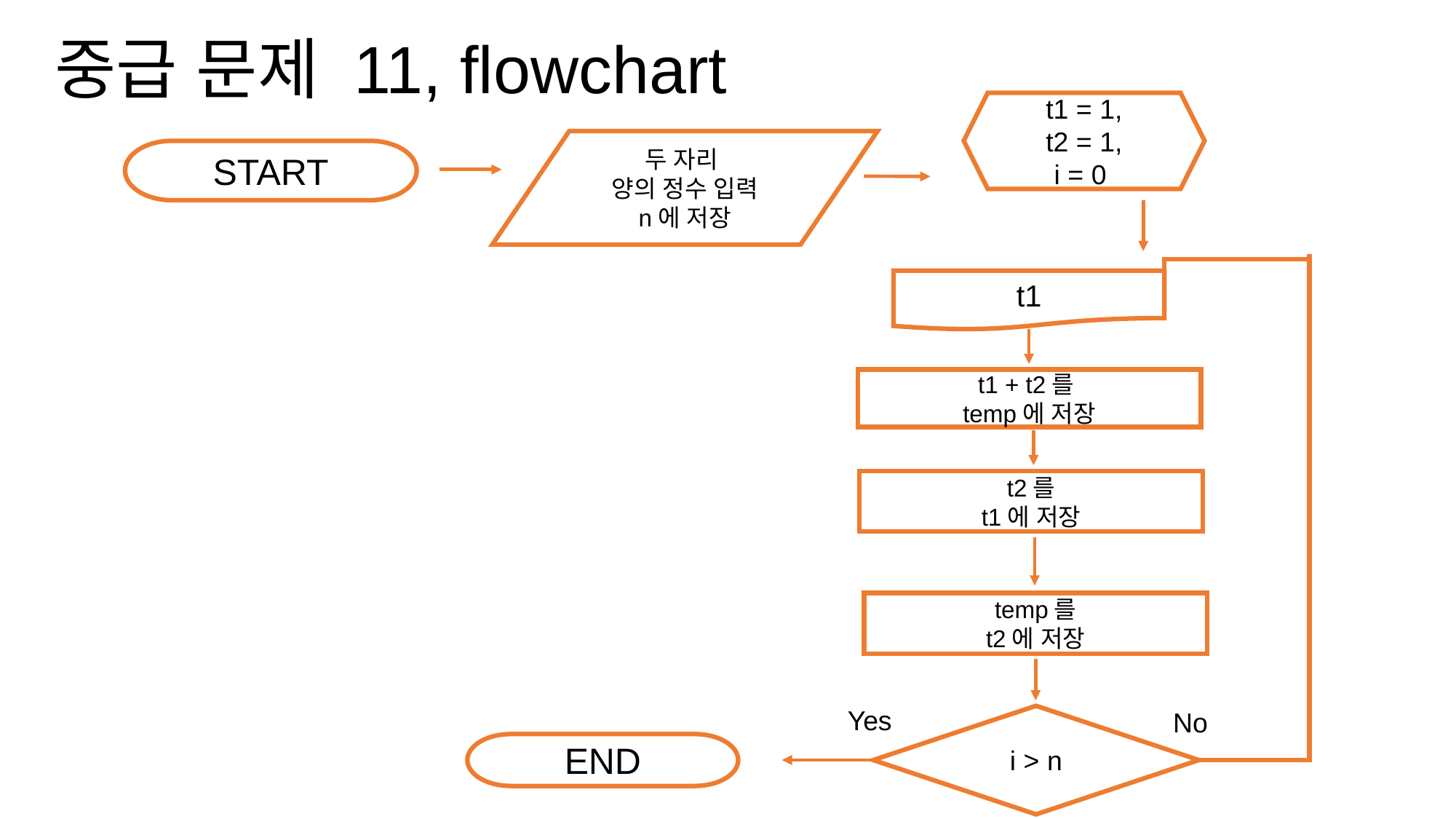

# 중급 문제 11, flowchart
t1 = 1,
t2 = 1,
i = 0
두 자리
양의 정수 입력
n에 저장
START
t1
t1 + t2를
temp에 저장
t2를
t1에 저장
temp를
t2에 저장
Yes
No
i > n
END